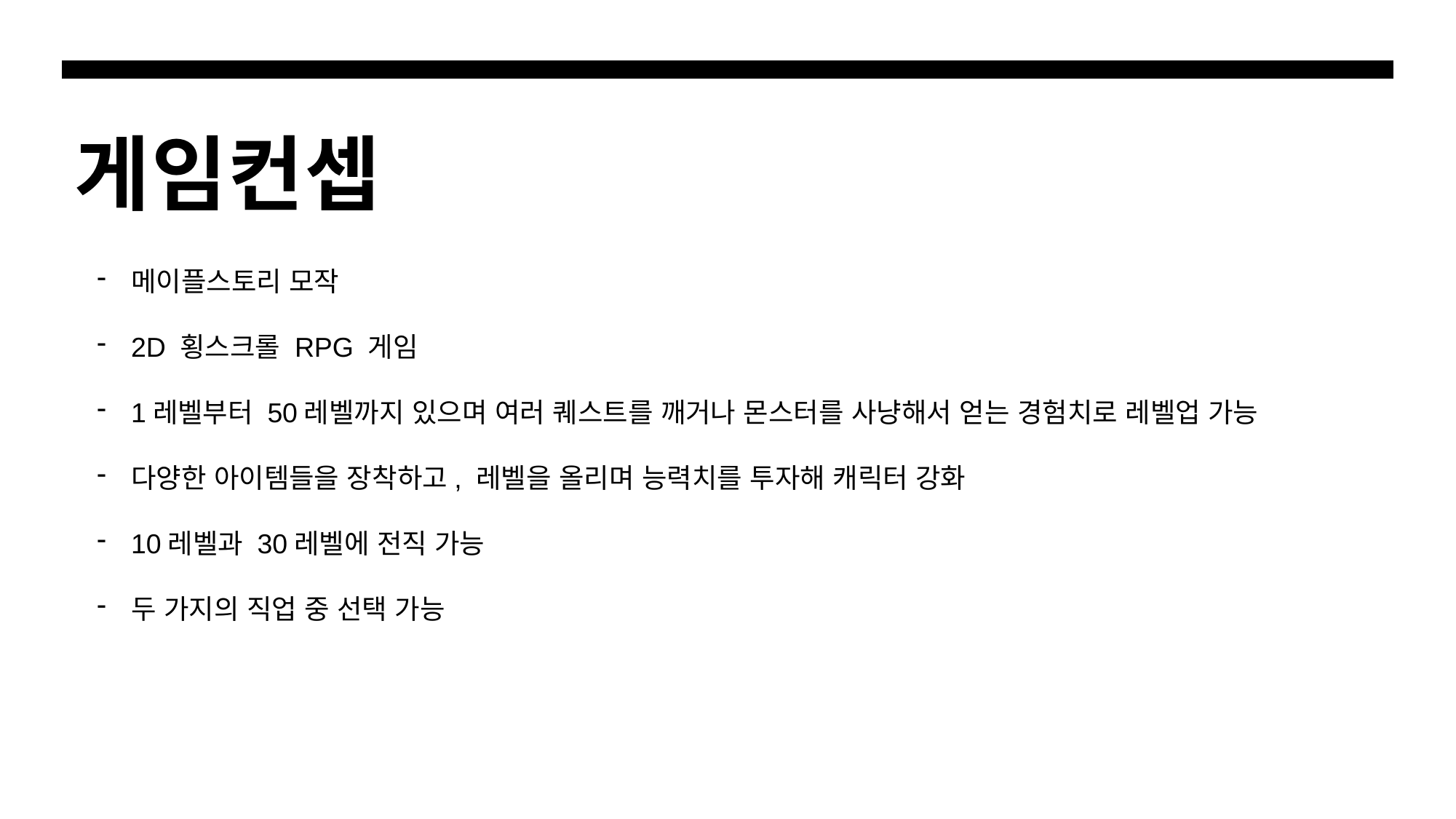

# 게임컨셉
메이플스토리 모작

2D 횡스크롤 RPG 게임

1레벨부터 50레벨까지 있으며 여러 퀘스트를 깨거나 몬스터를 사냥해서 얻는 경험치로 레벨업 가능

다양한 아이템들을 장착하고, 레벨을 올리며 능력치를 투자해 캐릭터 강화

10레벨과 30레벨에 전직 가능

두 가지의 직업 중 선택 가능